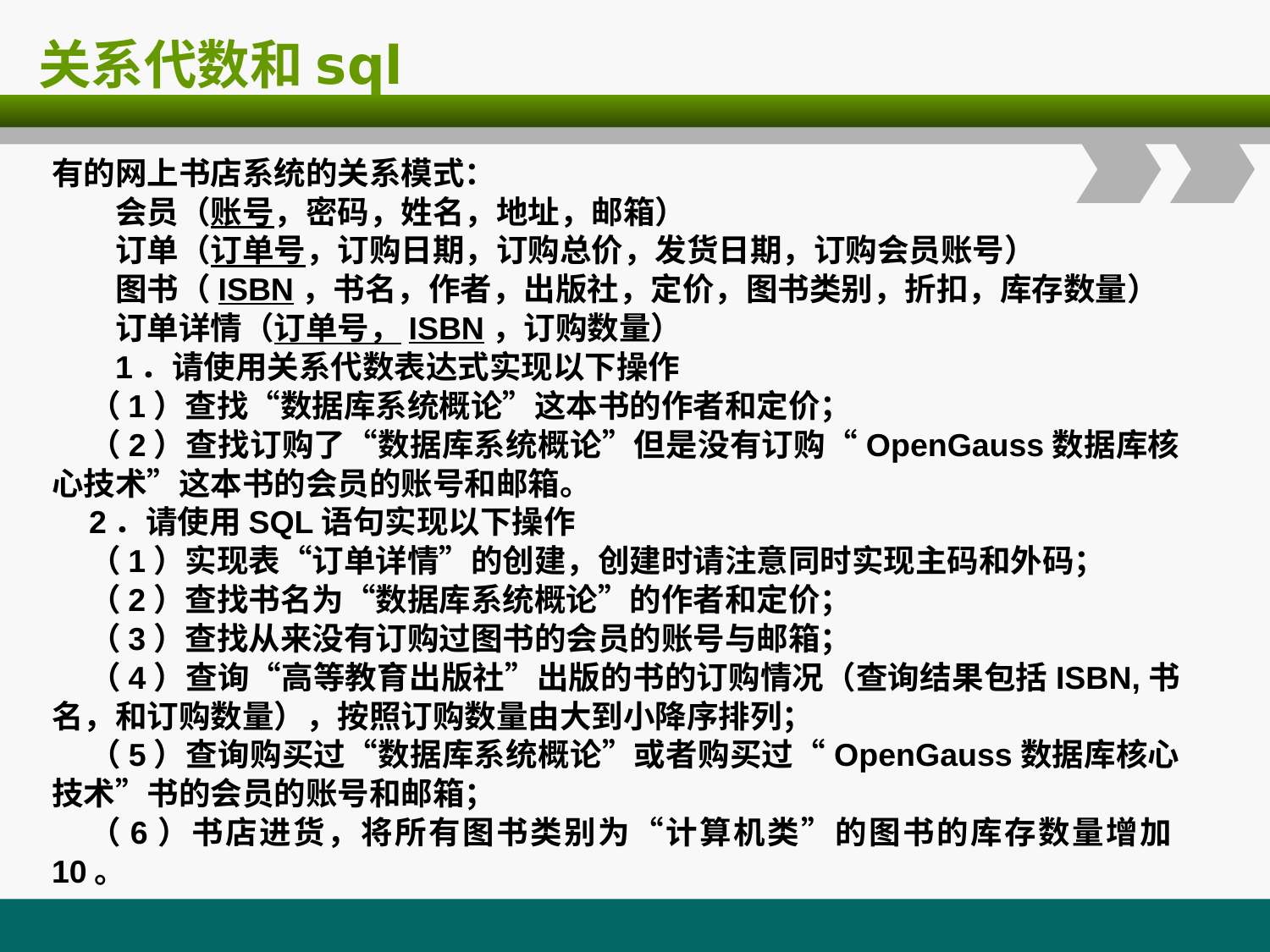

# 关系代数和sql
有的网上书店系统的关系模式：
会员（账号，密码，姓名，地址，邮箱）
订单（订单号，订购日期，订购总价，发货日期，订购会员账号）
图书（ISBN，书名，作者，出版社，定价，图书类别，折扣，库存数量）
订单详情（订单号，ISBN，订购数量）
1．请使用关系代数表达式实现以下操作
（1）查找“数据库系统概论”这本书的作者和定价；
（2）查找订购了“数据库系统概论”但是没有订购“OpenGauss数据库核心技术”这本书的会员的账号和邮箱。
2．请使用SQL语句实现以下操作
（1）实现表“订单详情”的创建，创建时请注意同时实现主码和外码；
（2）查找书名为“数据库系统概论”的作者和定价；
（3）查找从来没有订购过图书的会员的账号与邮箱；
（4）查询“高等教育出版社”出版的书的订购情况（查询结果包括ISBN,书名，和订购数量），按照订购数量由大到小降序排列；
（5）查询购买过“数据库系统概论”或者购买过“OpenGauss数据库核心技术”书的会员的账号和邮箱；
（6）书店进货，将所有图书类别为“计算机类”的图书的库存数量增加10。